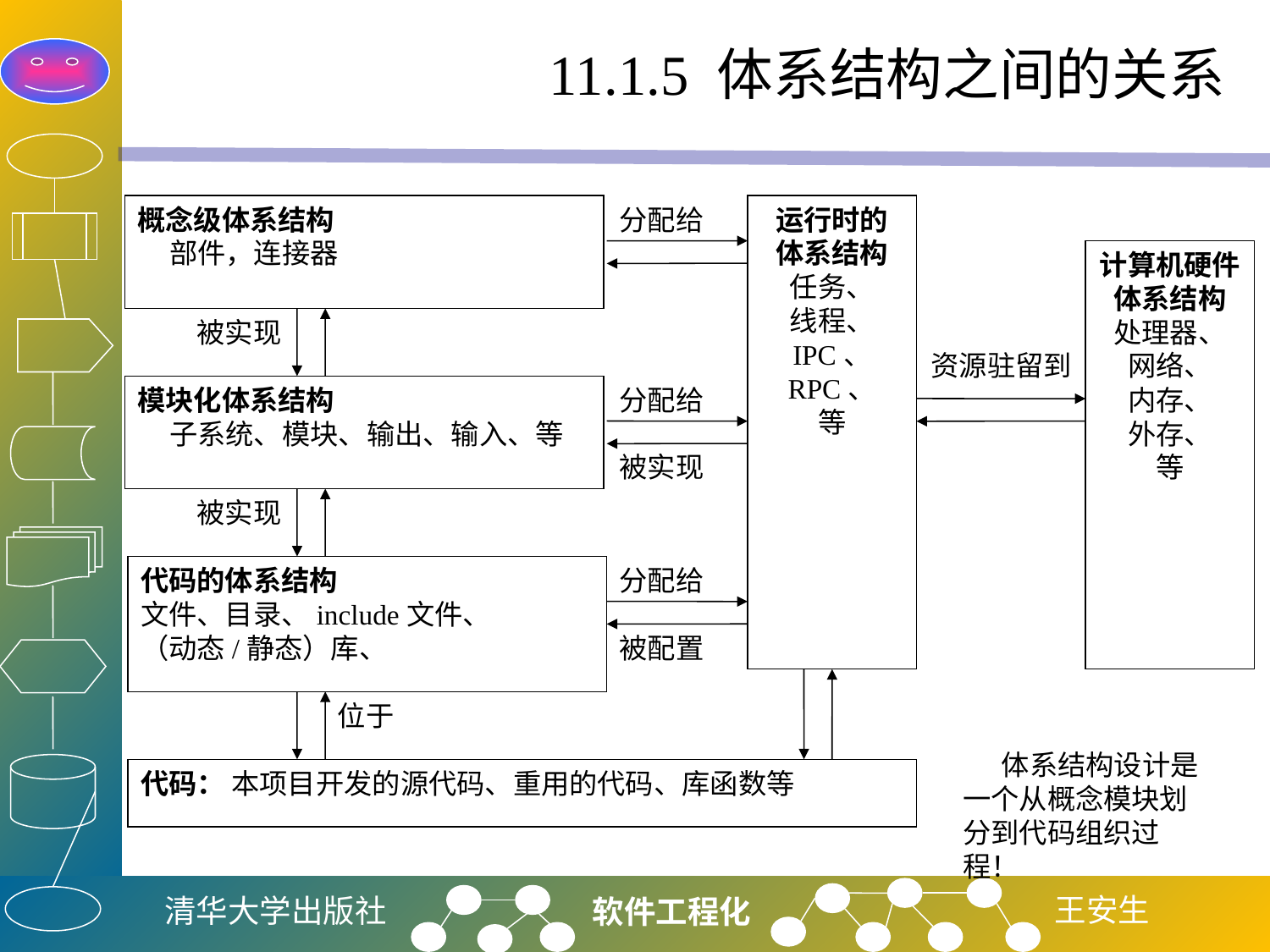

# 11.1.5 体系结构之间的关系

概念级体系结构
    部件，连接器
分配给
运行时的
体系结构
任务、
线程、
IPC、
RPC、
等

计算机硬件
体系结构
处理器、
网络、
内存、
外存、
等

被实现

资源驻留到
分配给
模块化体系结构
    子系统、模块、输出、输入、等

被实现
被实现

分配给
代码的体系结构
文件、目录、include文件、
（动态/静态）库、

被配置

位于

代码： 本项目开发的源代码、重用的代码、库函数等
     体系结构设计是一个从概念模块划分到代码组织过程！